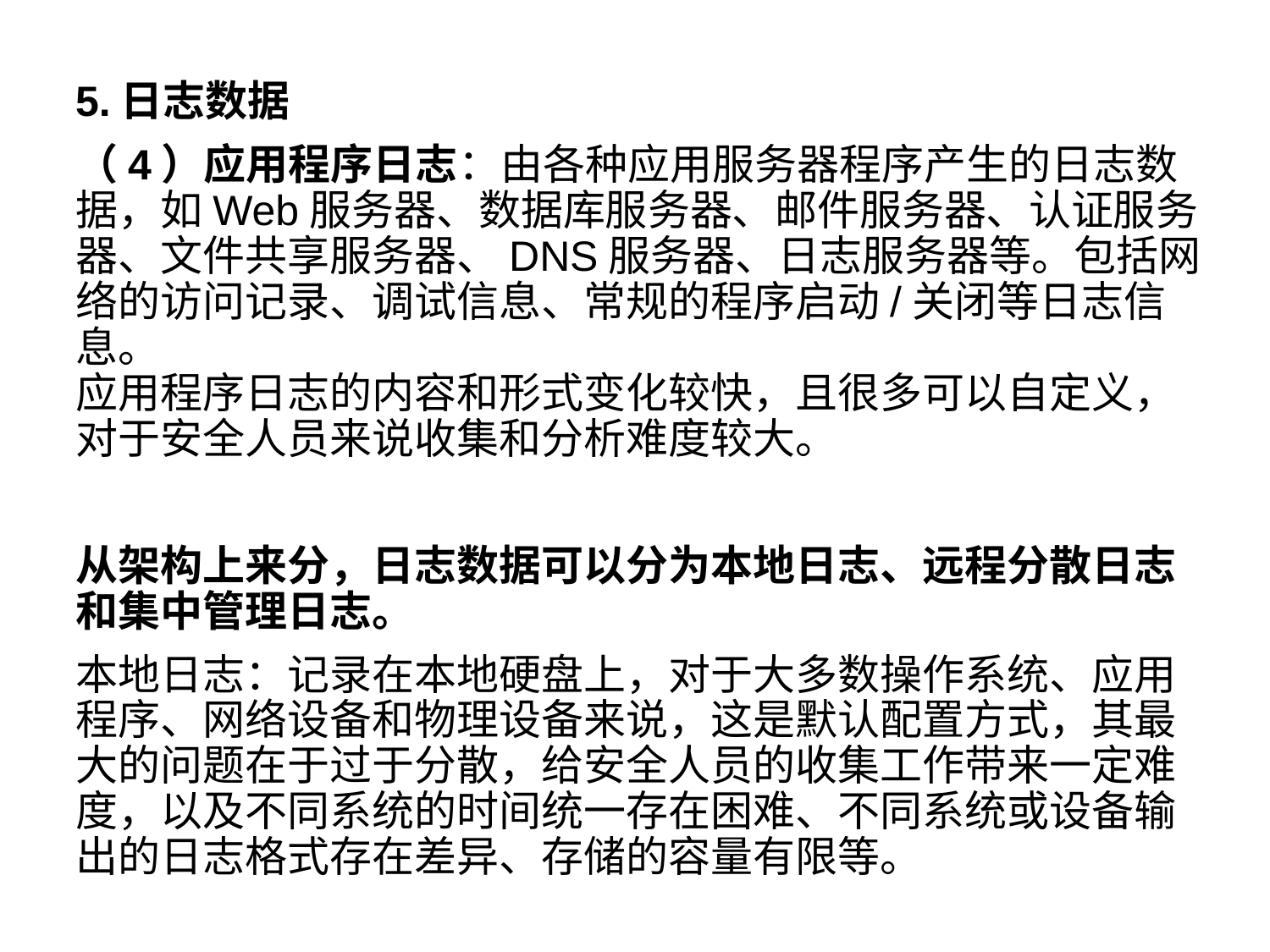

5.日志数据
（4）应用程序日志：由各种应用服务器程序产生的日志数据，如Web服务器、数据库服务器、邮件服务器、认证服务器、文件共享服务器、DNS服务器、日志服务器等。包括网络的访问记录、调试信息、常规的程序启动/关闭等日志信息。
应用程序日志的内容和形式变化较快，且很多可以自定义，对于安全人员来说收集和分析难度较大。

从架构上来分，日志数据可以分为本地日志、远程分散日志和集中管理日志。
本地日志：记录在本地硬盘上，对于大多数操作系统、应用程序、网络设备和物理设备来说，这是默认配置方式，其最大的问题在于过于分散，给安全人员的收集工作带来一定难度，以及不同系统的时间统一存在困难、不同系统或设备输出的日志格式存在差异、存储的容量有限等。